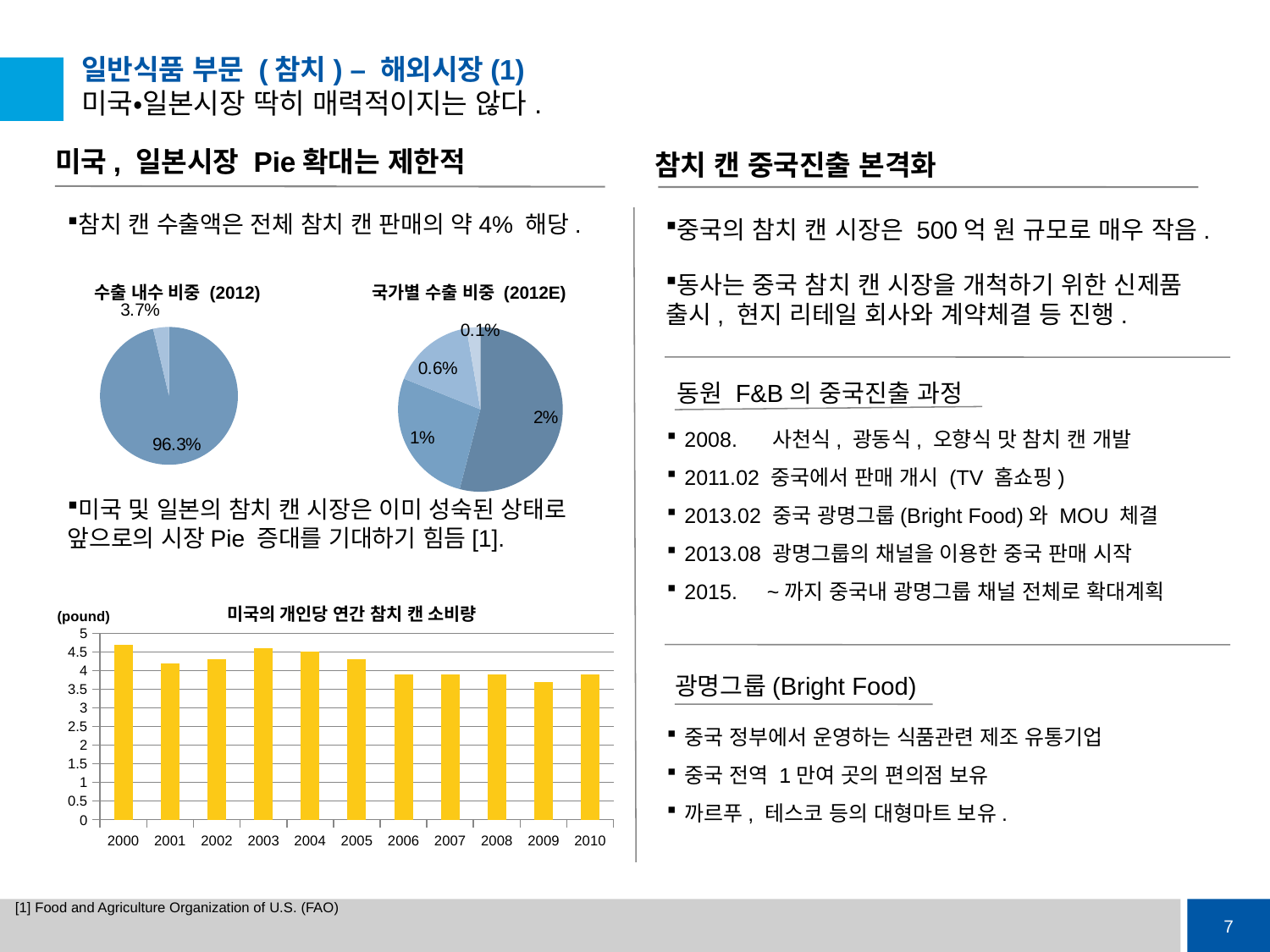

# 일반식품 부문 (참치) – 해외시장(1) 미국•일본시장 딱히 매력적이지는 않다.
미국, 일본시장 Pie확대는 제한적
참치 캔 중국진출 본격화

참치 캔 수출액은 전체 참치 캔 판매의 약4% 해당.
중국의 참치 캔 시장은 500억 원 규모로 매우 작음.

동사는 중국 참치 캔 시장을 개척하기 위한 신제품 출시, 현지 리테일 회사와 계약체결 등 진행.
수출 내수 비중 (2012)

### Chart

| Category |  |
|---|---|
| 내수 | 96.3 |
| 수출 | 3.7 |
국가별 수출 비중 (2012E)

### Chart

| Category |  |
|---|---|
| 미국 | 2.0 |
| 일본 | 1.0 |
| 중국 | 0.6000000000000005 |
| 기타 | 0.1 |
동원 F&B의 중국진출 과정
2008.     사천식, 광동식, 오향식 맛 참치 캔 개발
2011.02 중국에서 판매 개시 (TV 홈쇼핑)
2013.02 중국 광명그룹(Bright Food)와 MOU 체결
2013.08 광명그룹의 채널을 이용한 중국 판매 시작
2015.     ~까지 중국내 광명그룹 채널 전체로 확대계획
미국 및 일본의 참치 캔 시장은 이미 성숙된 상태로 앞으로의 시장Pie 증대를 기대하기 힘듬[1].
미국의 개인당 연간 참치 캔 소비량
(pound)

### Chart

| Category | Canned Tuna (pounds) |
|---|---|
| 2000 | 4.7 |
| 2001 | 4.2 |
| 2002 | 4.3 |
| 2003 | 4.6 |
| 2004 | 4.5 |
| 2005 | 4.3 |
| 2006 | 3.9 |
| 2007 | 3.9 |
| 2008 | 3.9 |
| 2009 | 3.7 |
| 2010 | 3.9 |
광명그룹(Bright Food)
중국 정부에서 운영하는 식품관련 제조 유통기업
중국 전역 1만여 곳의 편의점 보유
까르푸, 테스코 등의 대형마트 보유.
[1] Food and Agriculture Organization of U.S. (FAO)